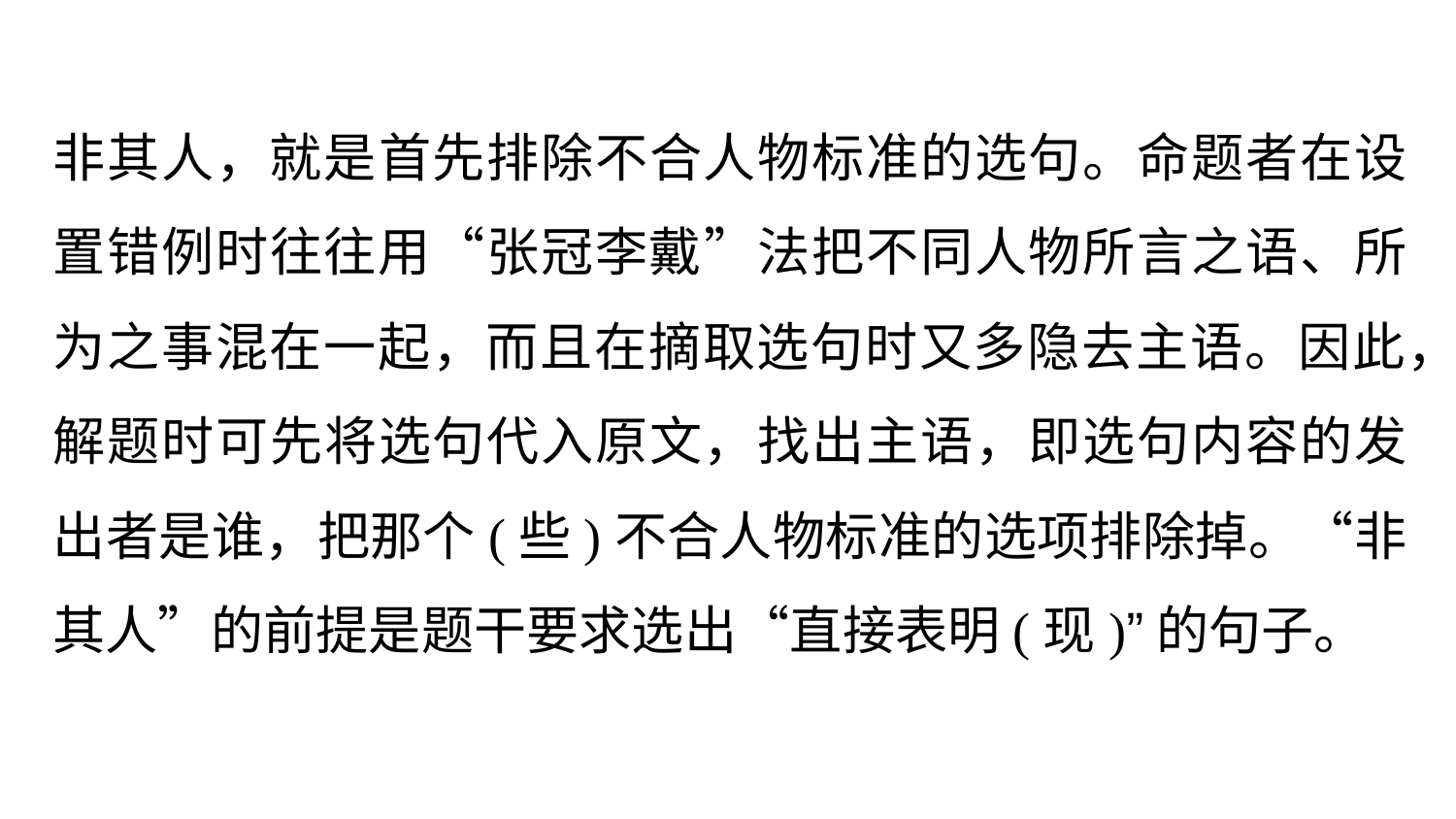

非其人，就是首先排除不合人物标准的选句。命题者在设置错例时往往用“张冠李戴”法把不同人物所言之语、所为之事混在一起，而且在摘取选句时又多隐去主语。因此，解题时可先将选句代入原文，找出主语，即选句内容的发出者是谁，把那个(些)不合人物标准的选项排除掉。“非其人”的前提是题干要求选出“直接表明(现)”的句子。